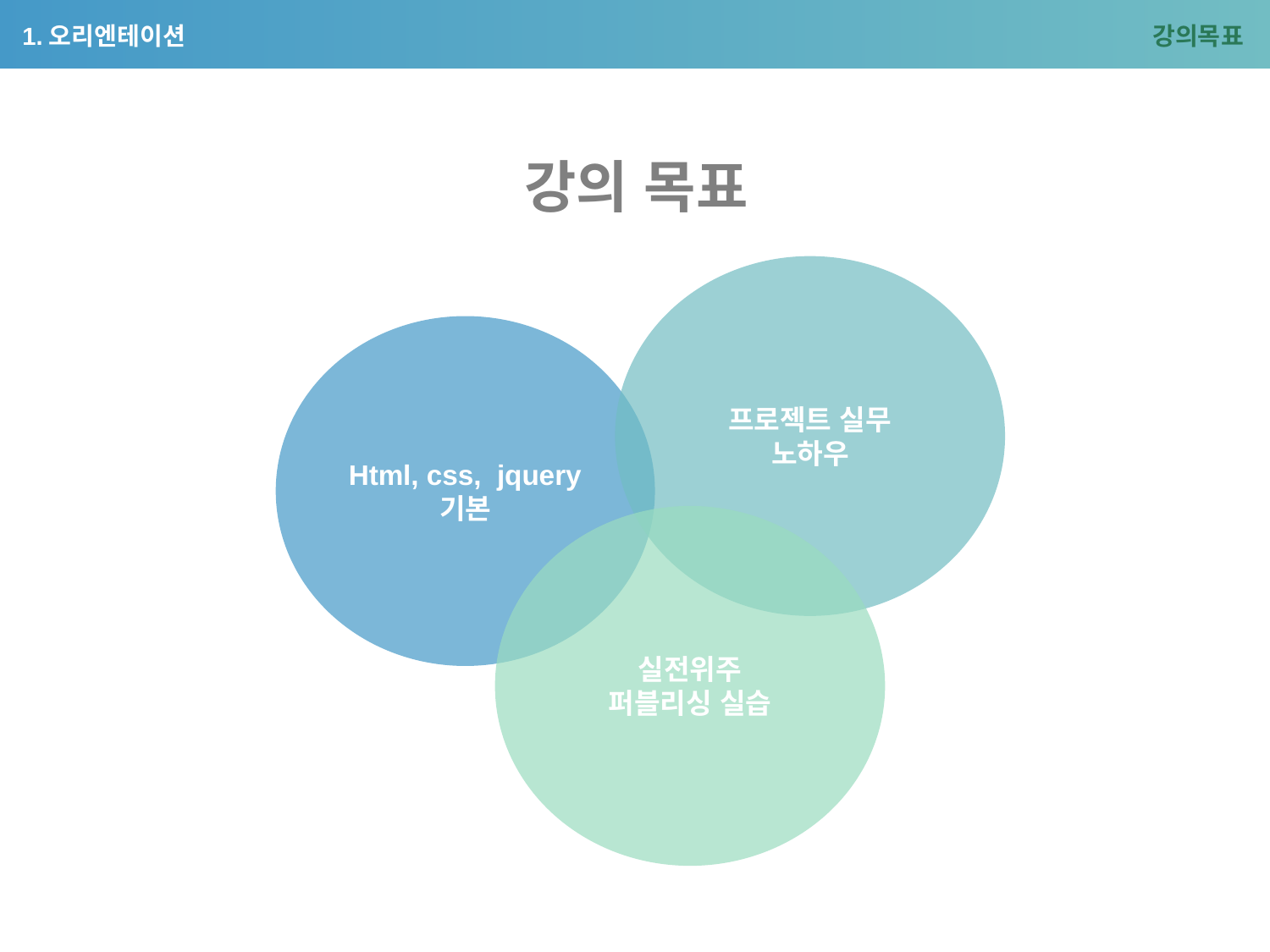

# 1.오리엔테이션
강의목표
강의 목표
프로젝트 실무
노하우
Html, css,  jquery
기본
실전위주
퍼블리싱 실습